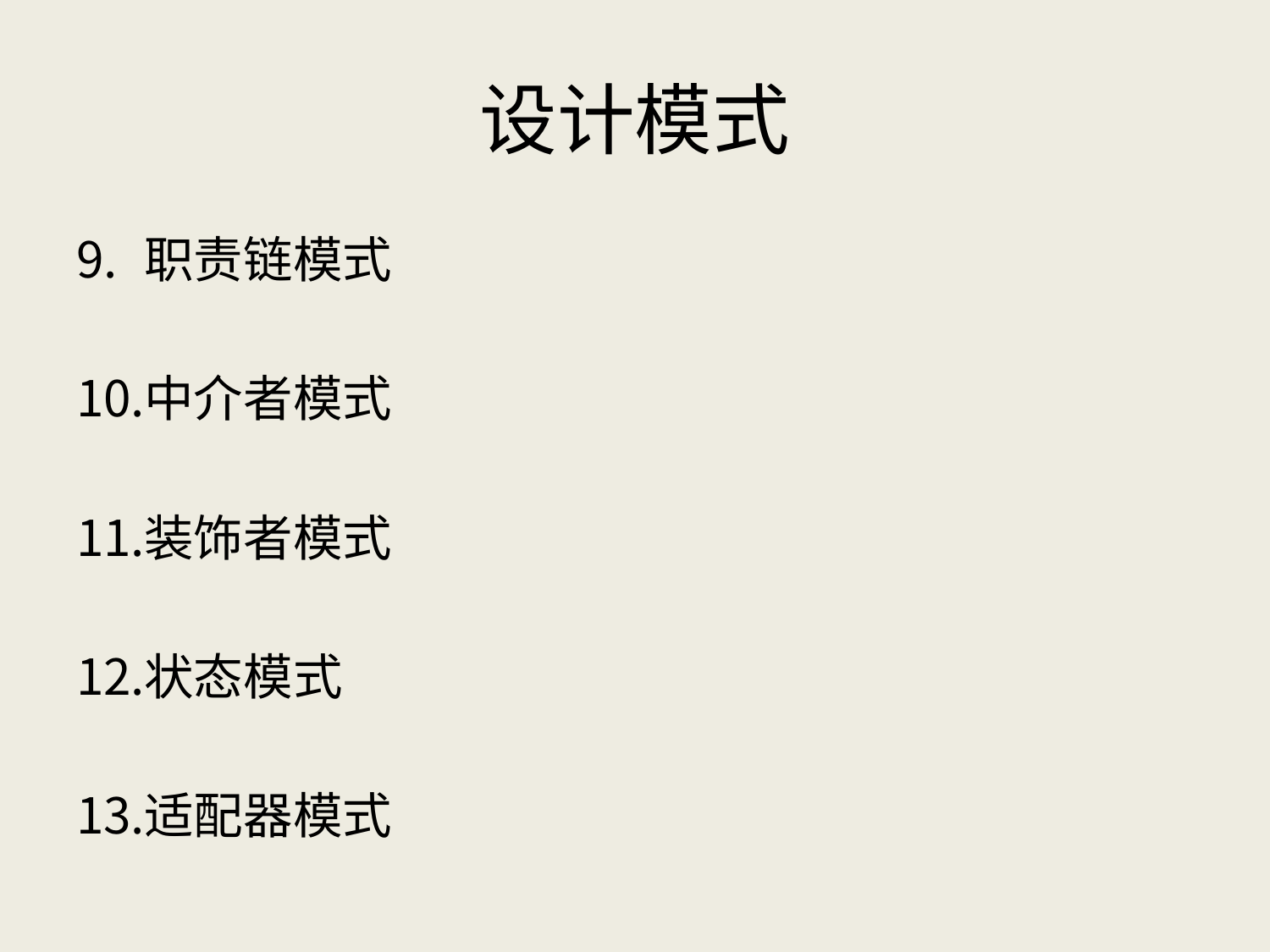

# 设计模式
职责链模式

中介者模式

装饰者模式

状态模式

适配器模式